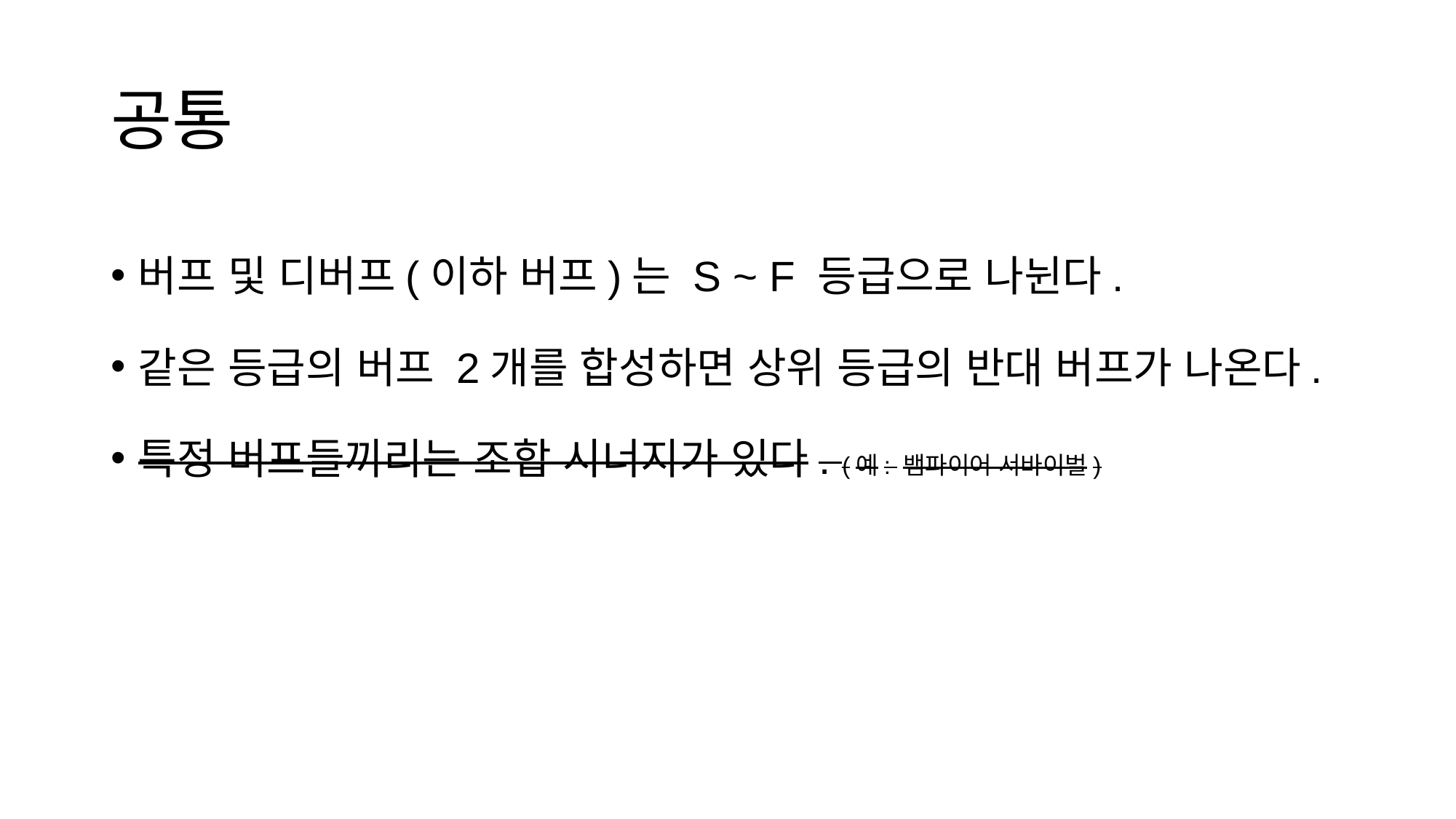

# 공통
버프 및 디버프(이하 버프)는 S ~ F 등급으로 나뉜다.
같은 등급의 버프 2개를 합성하면 상위 등급의 반대 버프가 나온다.
특정 버프들끼리는 조합 시너지가 있다. (예: 뱀파이어 서바이벌)